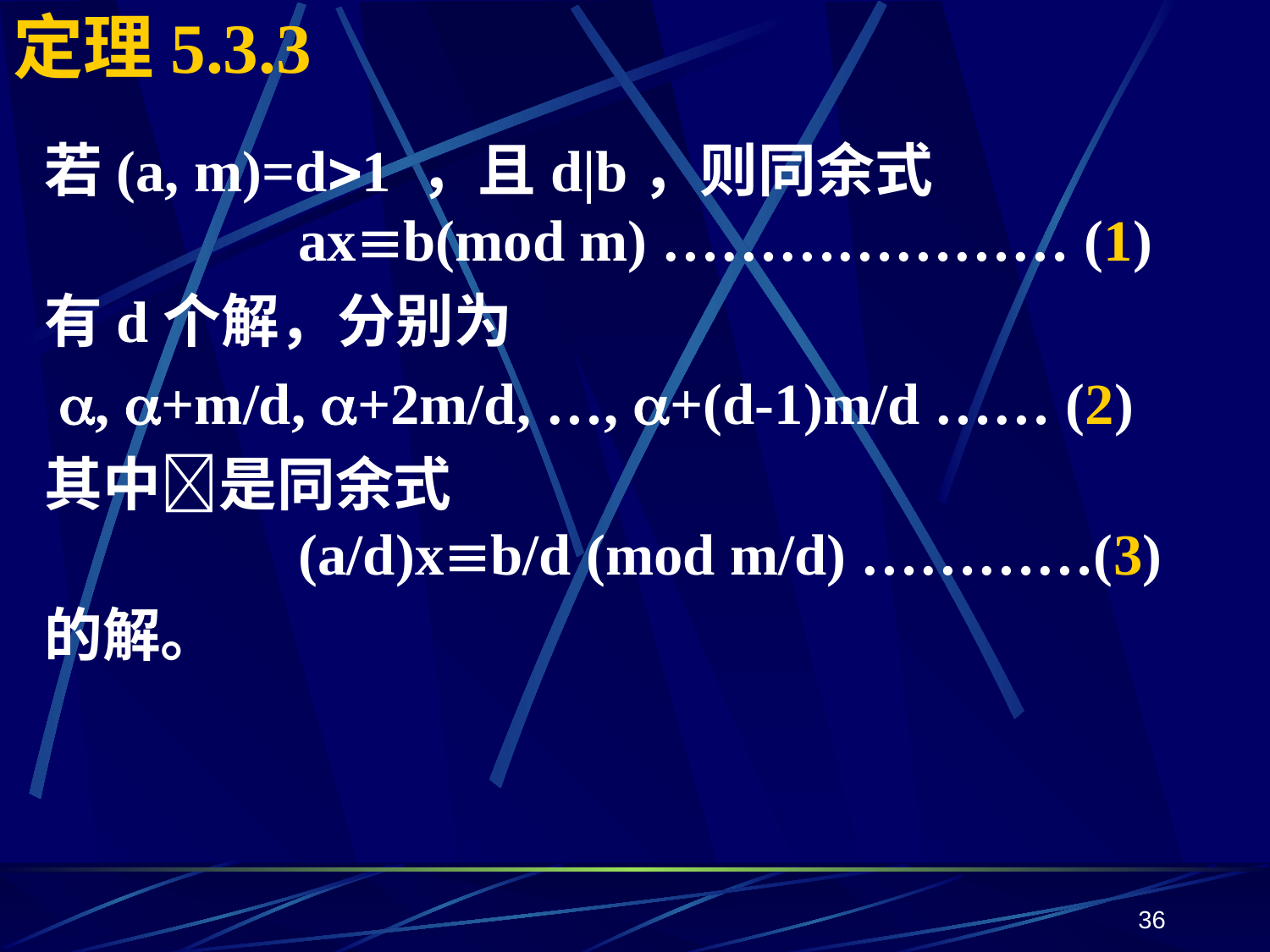

# 定理5.3.3
若(a, m)=d>1 ，且d|b，则同余式
		ax≡b(mod m) ………………… (1)
有d个解，分别为
 α, α+m/d, α+2m/d, …, α+(d-1)m/d …… (2)
其中α是同余式
		(a/d)x≡b/d (mod m/d) …………(3)
的解。

36